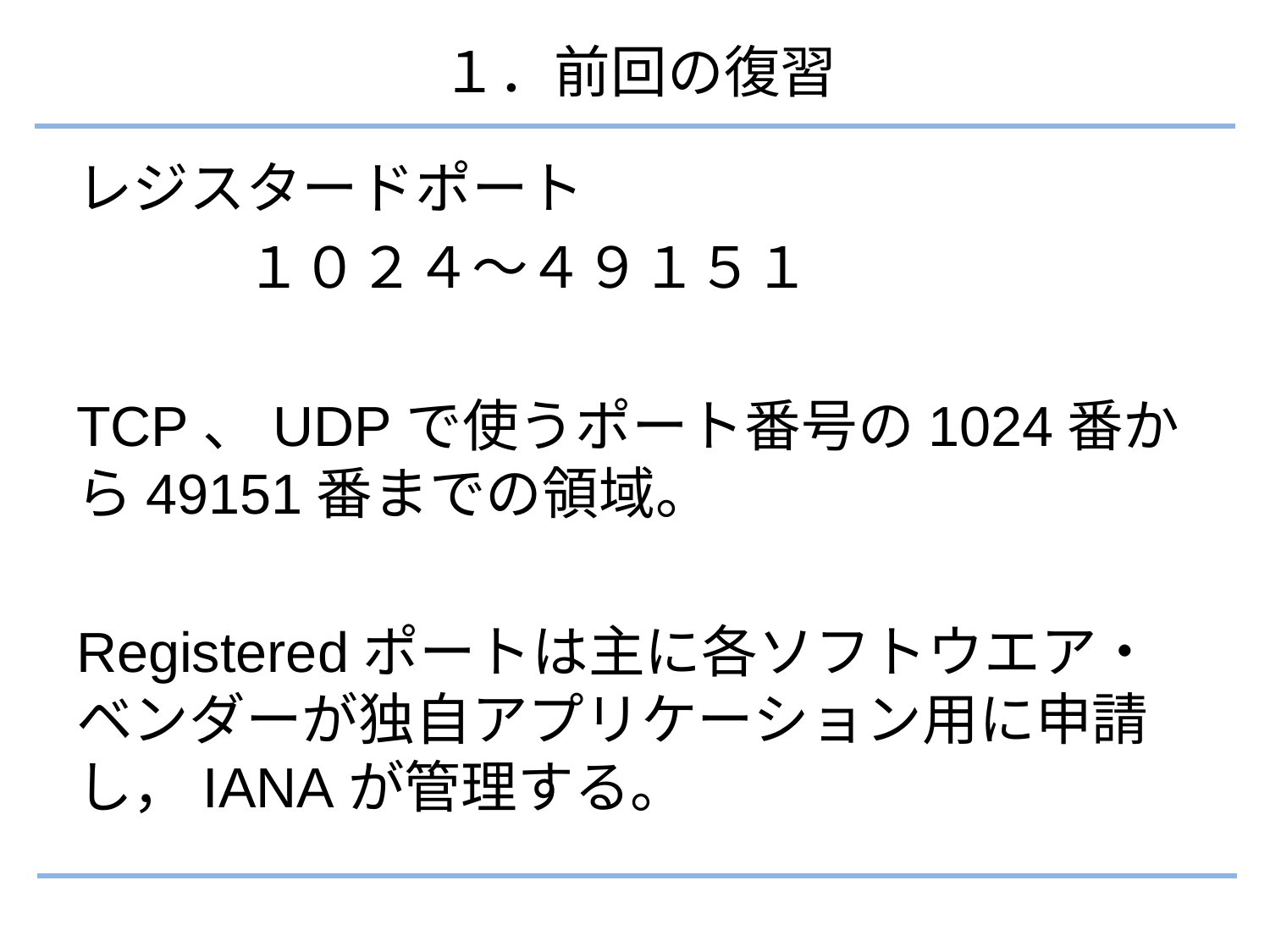

# １．前回の復習
レジスタードポート
　　　１０２４～４９１５１

TCP、UDPで使うポート番号の1024番から49151番までの領域。

Registeredポートは主に各ソフトウエア・ベンダーが独自アプリケーション用に申請し，IANAが管理する。